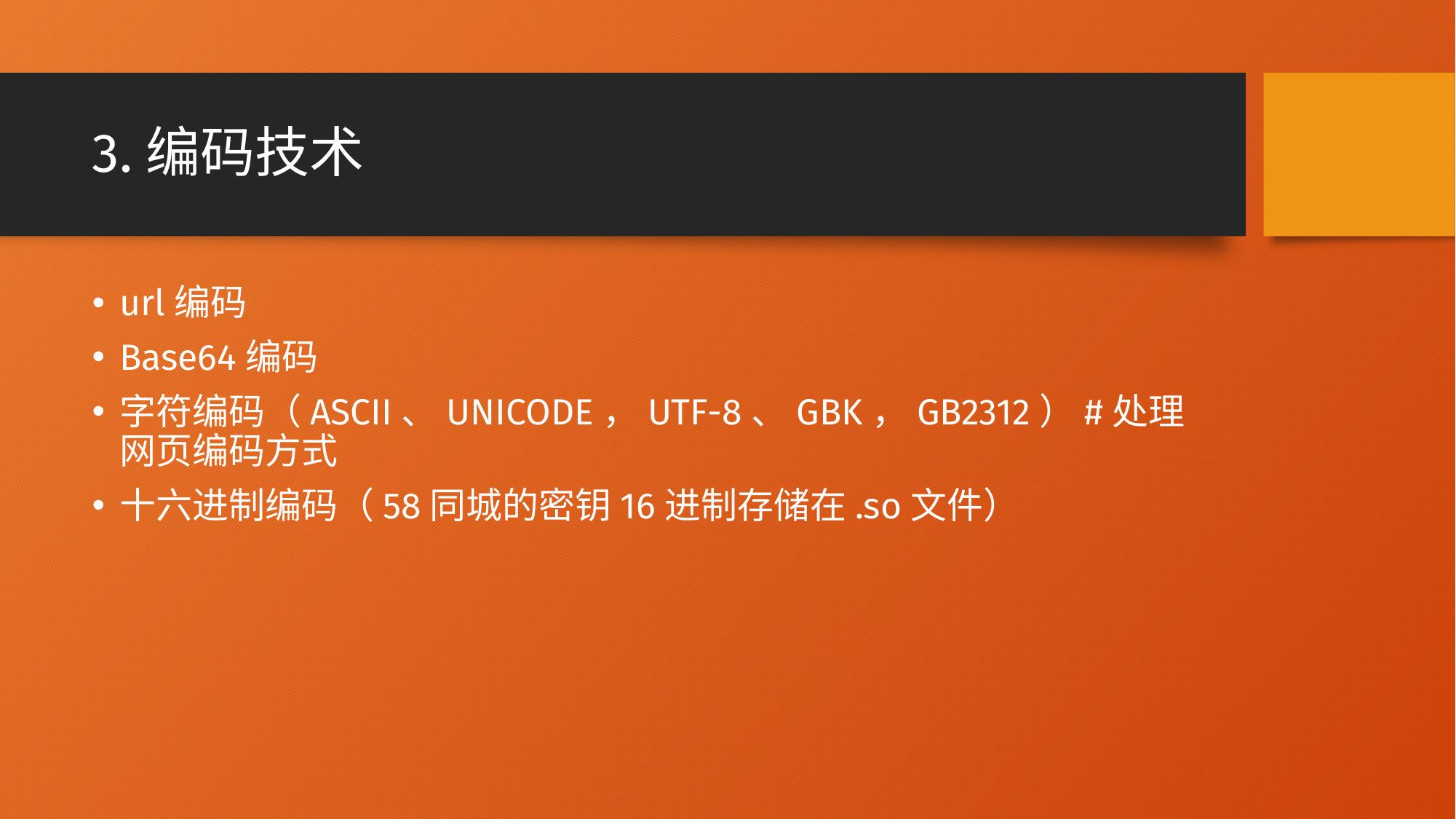

# 3.编码技术
url编码
Base64编码
字符编码（ASCII、UNICODE，UTF-8、GBK，GB2312）#处理网页编码方式
十六进制编码（58同城的密钥16进制存储在.so文件）